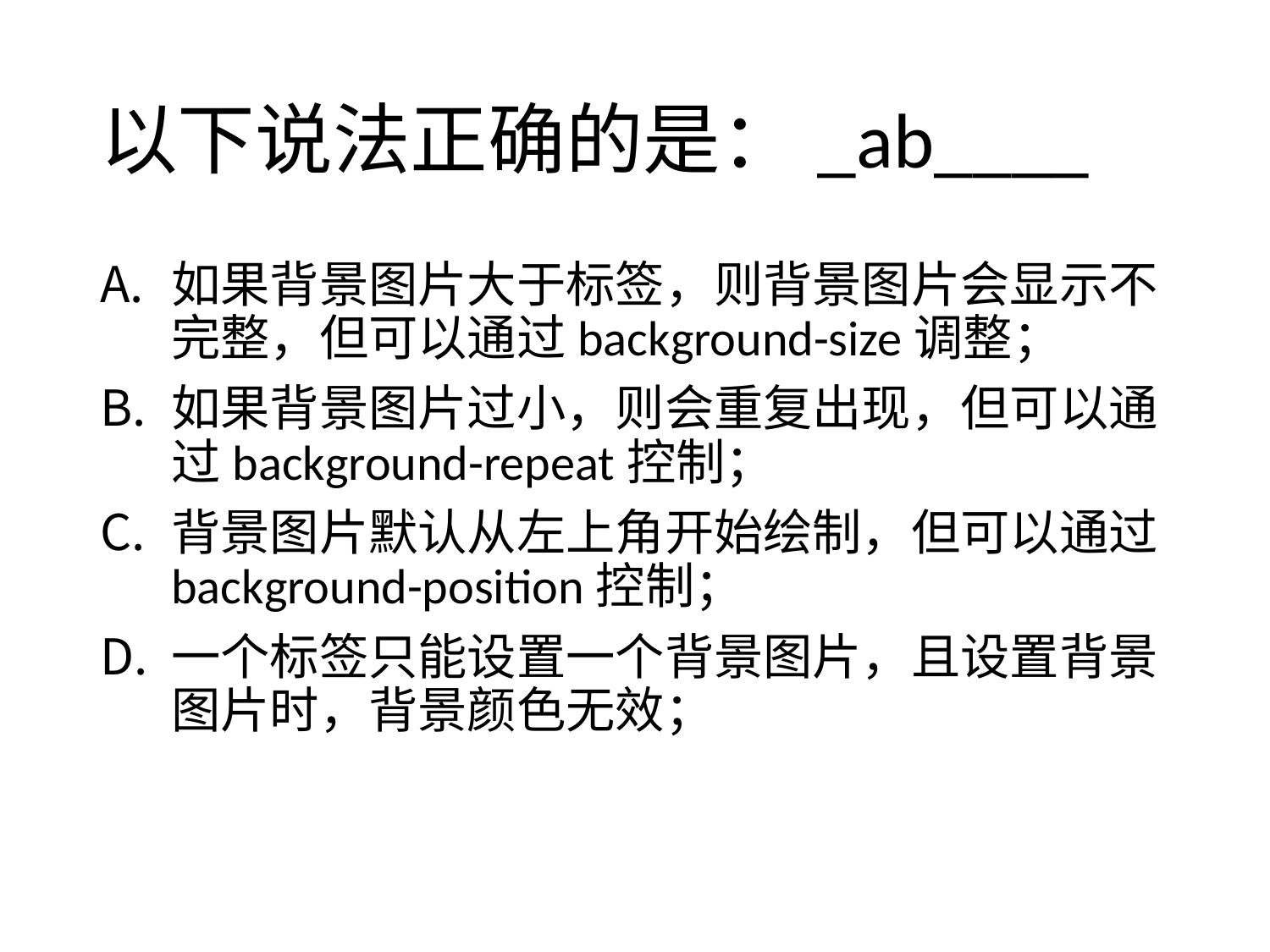

# 以下说法正确的是：_ab____
如果背景图片大于标签，则背景图片会显示不完整，但可以通过background-size调整；
如果背景图片过小，则会重复出现，但可以通过background-repeat控制；
背景图片默认从左上角开始绘制，但可以通过background-position控制；
一个标签只能设置一个背景图片，且设置背景图片时，背景颜色无效；